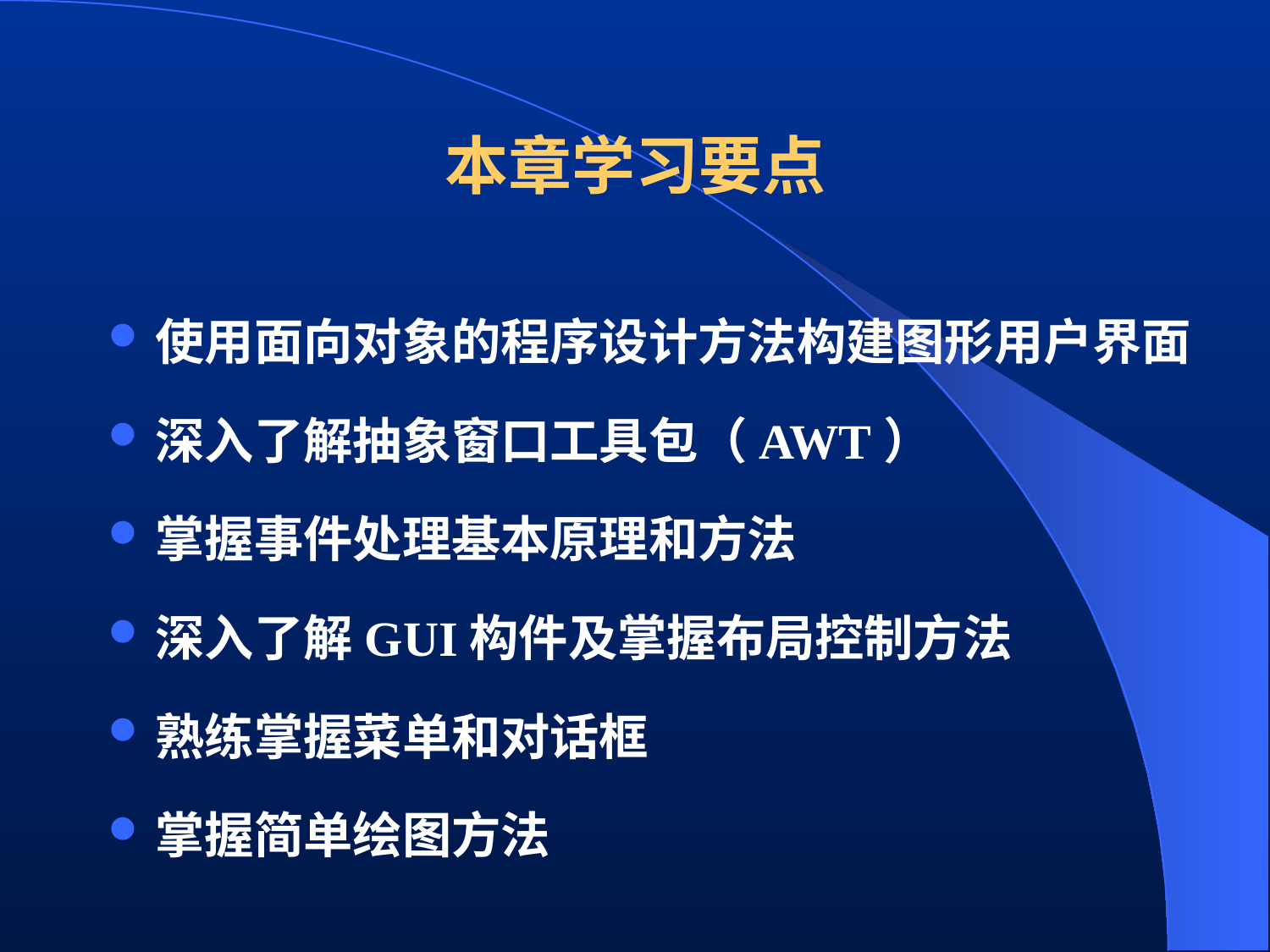

# 本章学习要点
使用面向对象的程序设计方法构建图形用户界面
深入了解抽象窗口工具包（AWT）
掌握事件处理基本原理和方法
深入了解GUI构件及掌握布局控制方法
熟练掌握菜单和对话框
掌握简单绘图方法